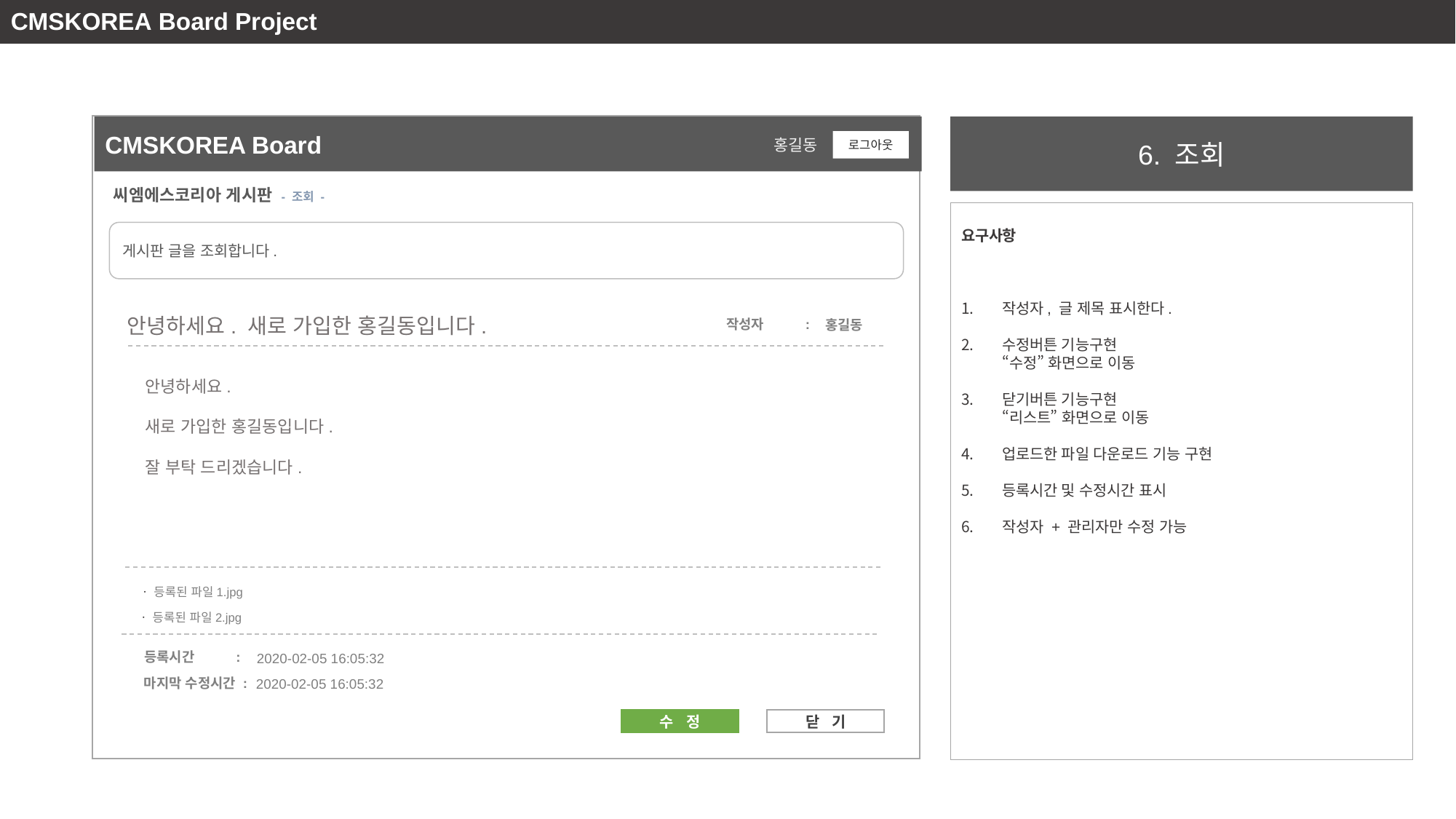

CMSKOREA Board Project

CMSKOREA Board
6. 조회
홍길동
로그아웃
씨엠에스코리아 게시판 - 조회 -

요구사항

작성자, 글 제목 표시한다.
수정버튼 기능구현
“수정” 화면으로 이동
닫기버튼 기능구현
“리스트” 화면으로 이동

업로드한 파일 다운로드 기능 구현

등록시간 및 수정시간 표시

작성자 + 관리자만 수정 가능
게시판 글을 조회합니다.
안녕하세요. 새로 가입한 홍길동입니다.
작성자          :
홍길동
안녕하세요.

새로 가입한 홍길동입니다.

잘 부탁 드리겠습니다.

ㆍ 등록된 파일1.jpg
ㆍ 등록된 파일2.jpg
등록시간          :
2020-02-05 16:05:32
마지막 수정시간 :
2020-02-05 16:05:32
닫   기
수   정